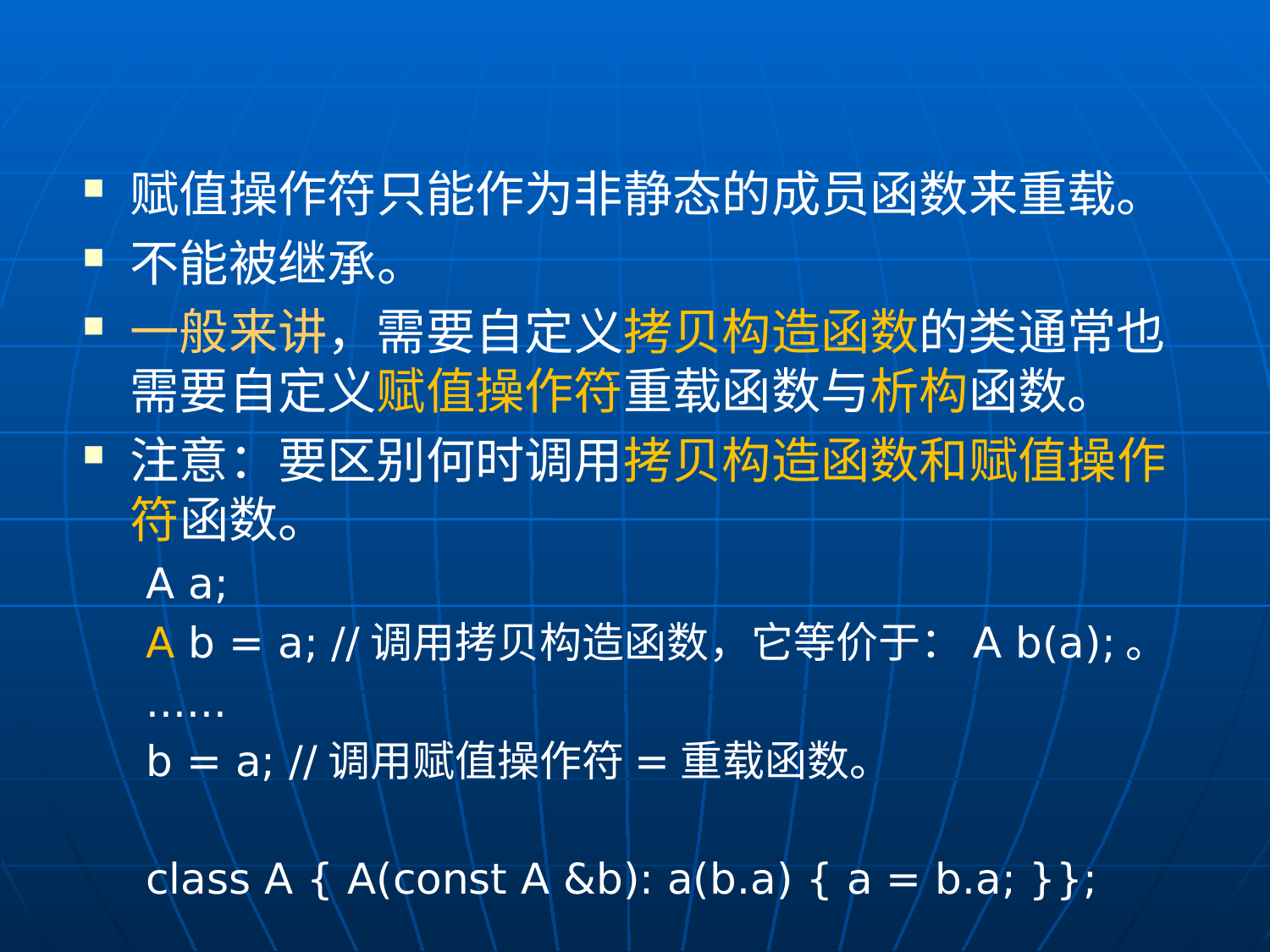

赋值操作符只能作为非静态的成员函数来重载。
不能被继承。
一般来讲，需要自定义拷贝构造函数的类通常也需要自定义赋值操作符重载函数与析构函数。
注意：要区别何时调用拷贝构造函数和赋值操作符函数。
A a;
A b = a; //调用拷贝构造函数，它等价于：A b(a);。
......
b = a; //调用赋值操作符=重载函数。

class A { A(const A &b): a(b.a) { a = b.a; }};